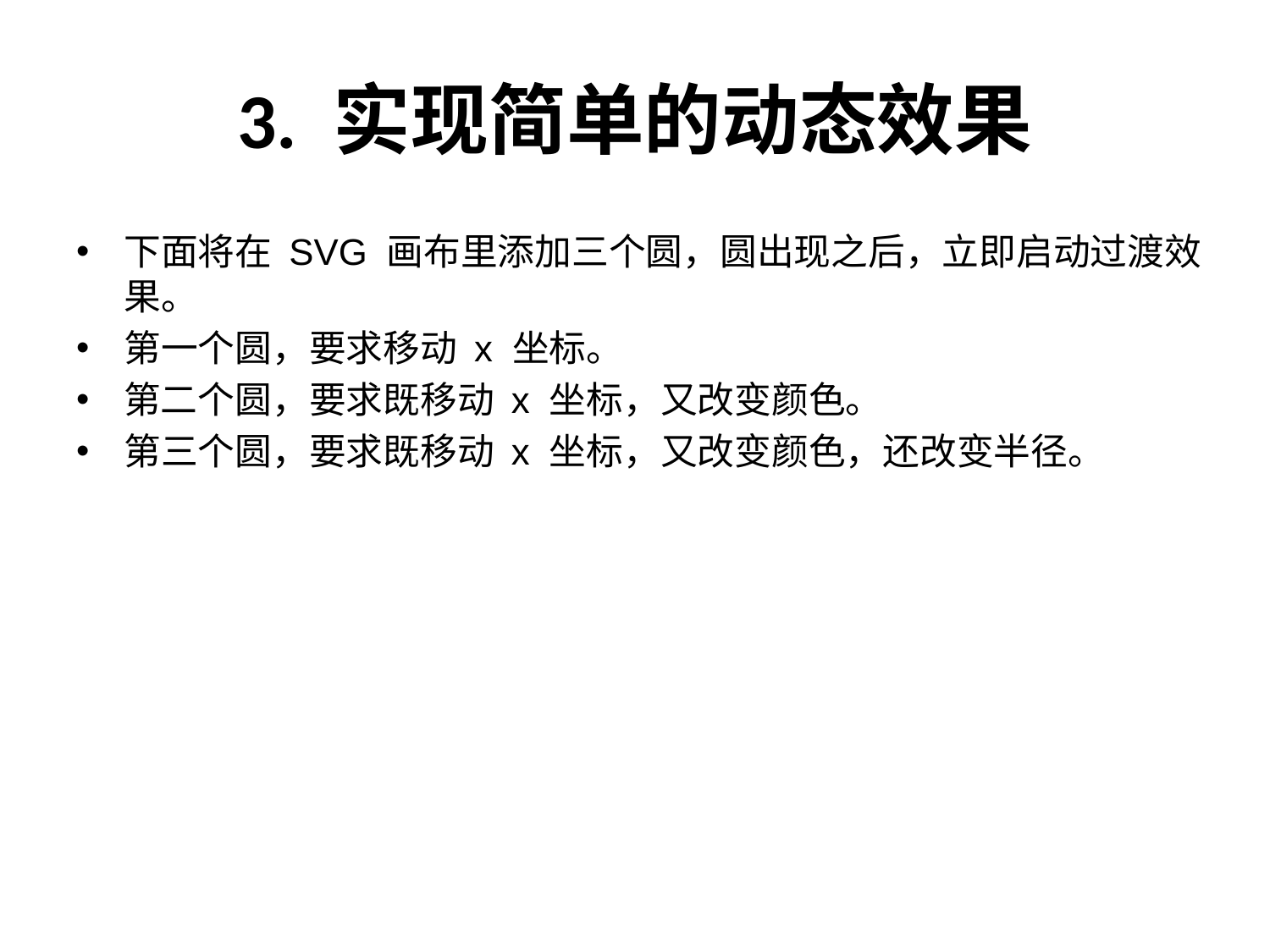

# 3. 实现简单的动态效果
下面将在 SVG 画布里添加三个圆，圆出现之后，立即启动过渡效果。
第一个圆，要求移动 x 坐标。
第二个圆，要求既移动 x 坐标，又改变颜色。
第三个圆，要求既移动 x 坐标，又改变颜色，还改变半径。